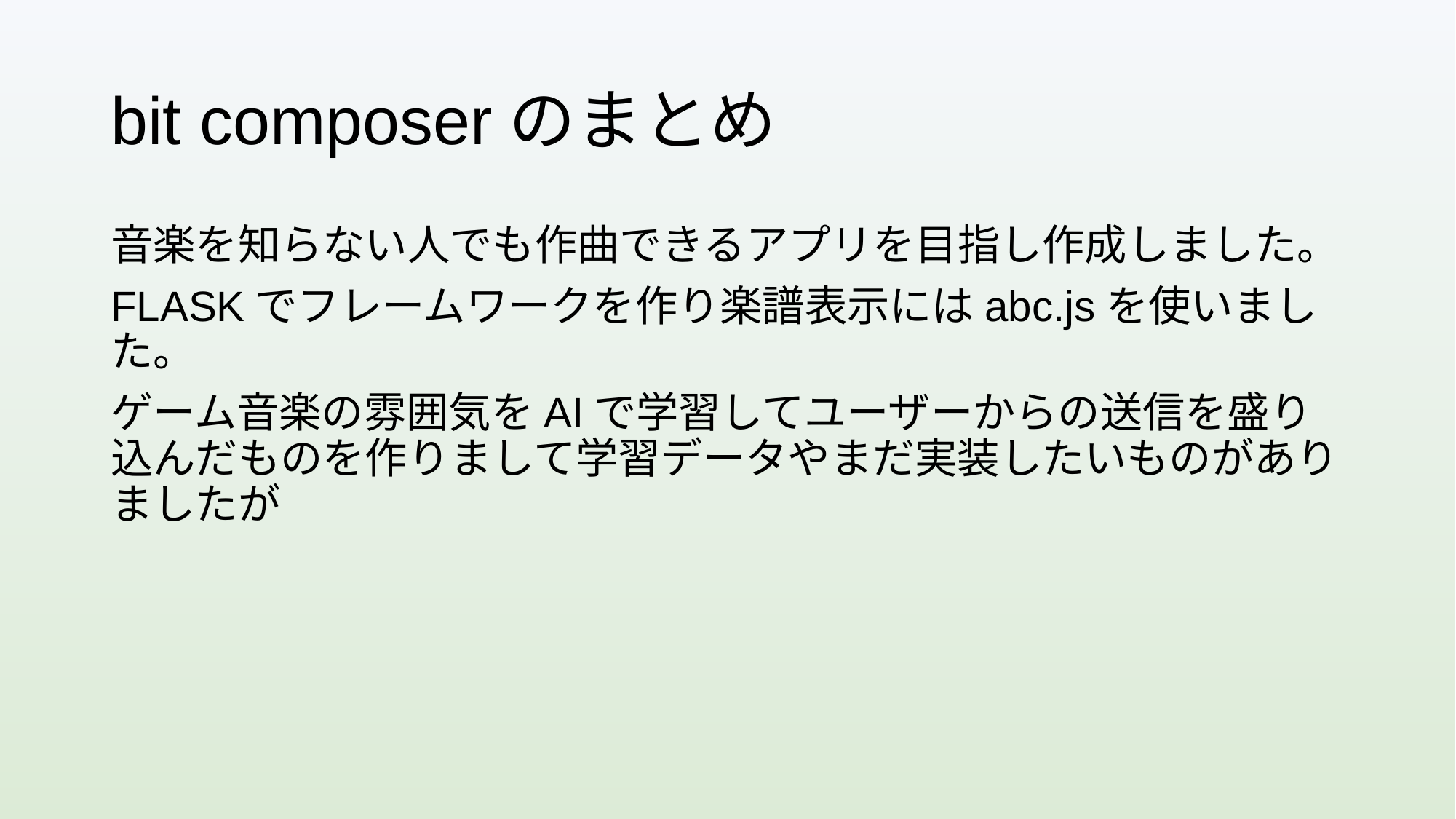

# bit composerのまとめ
音楽を知らない人でも作曲できるアプリを目指し作成しました。
FLASKでフレームワークを作り楽譜表示にはabc.jsを使いました。
ゲーム音楽の雰囲気をAIで学習してユーザーからの送信を盛り込んだものを作りまして学習データやまだ実装したいものがありましたが